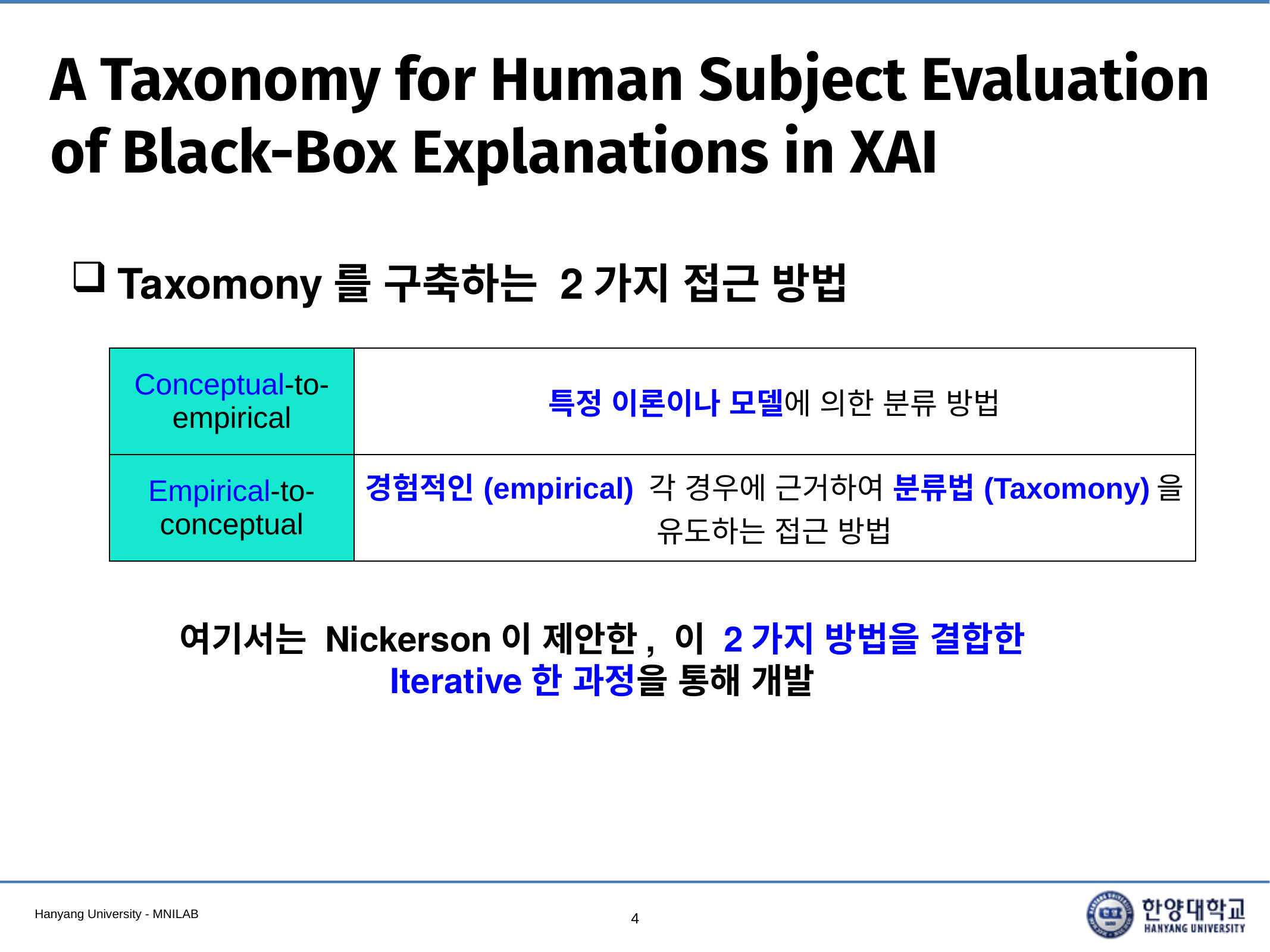

# A Taxonomy for Human Subject Evaluation of Black-Box Explanations in XAI
Taxomony를 구축하는 2가지 접근 방법
| Conceptual-to-empirical | 특정 이론이나 모델에 의한 분류 방법 |
| --- | --- |
| Empirical-to-conceptual | 경험적인(empirical) 각 경우에 근거하여 분류법(Taxomony)을 유도하는 접근 방법 |
여기서는 Nickerson이 제안한, 이 2가지 방법을 결합한
Iterative한 과정을 통해 개발
4